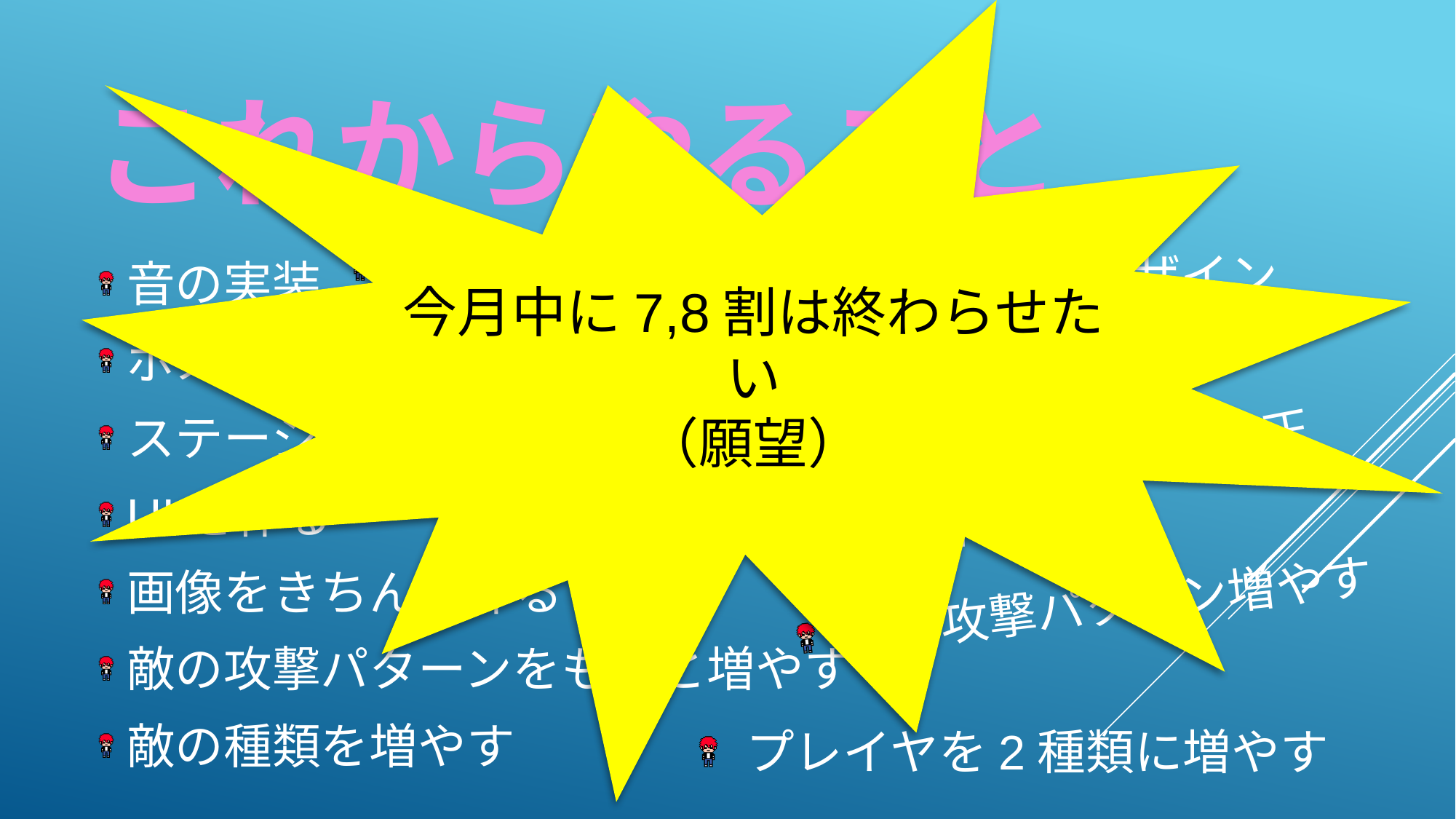

今月中に7,8割は終わらせたい
（願望）
# これからやること
コード整理
レベルデザイン
音の実装
ボスの実装
ステージ数を増やす
UIを作る
画像をきちんと作る
敵の攻撃パターンをもっと増やす
敵の種類を増やす
敵の動き
バグ修正
ギミック追加
弾の攻撃パターン増やす
プレイヤを2種類に増やす